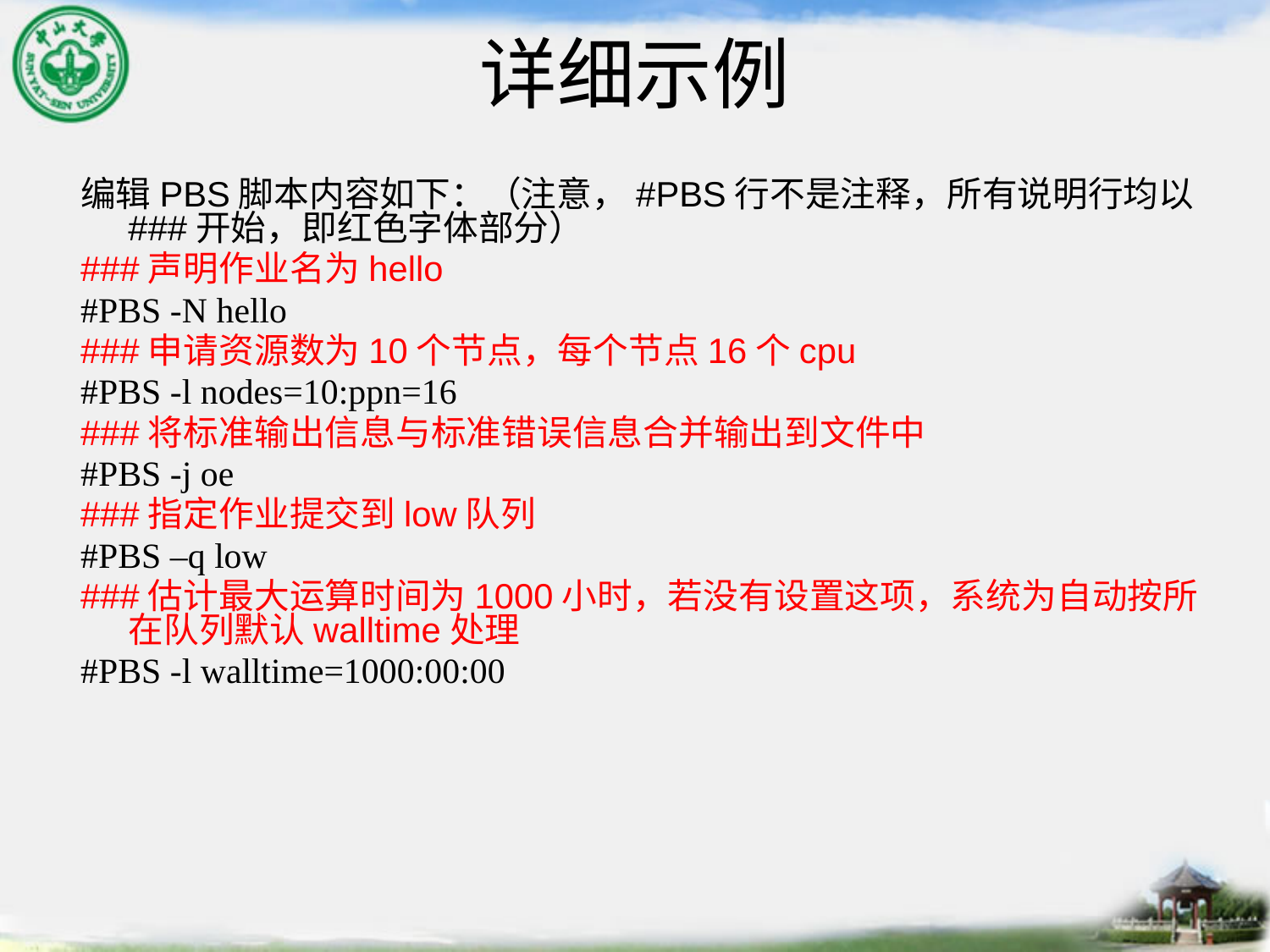

# 详细示例
编辑PBS脚本内容如下：（注意，#PBS行不是注释，所有说明行均以###开始，即红色字体部分）
###声明作业名为hello
#PBS -N hello
###申请资源数为10个节点，每个节点16个cpu
#PBS -l nodes=10:ppn=16
###将标准输出信息与标准错误信息合并输出到文件中
#PBS -j oe
###指定作业提交到low队列
#PBS –q low
###估计最大运算时间为1000小时，若没有设置这项，系统为自动按所在队列默认walltime处理
#PBS -l walltime=1000:00:00